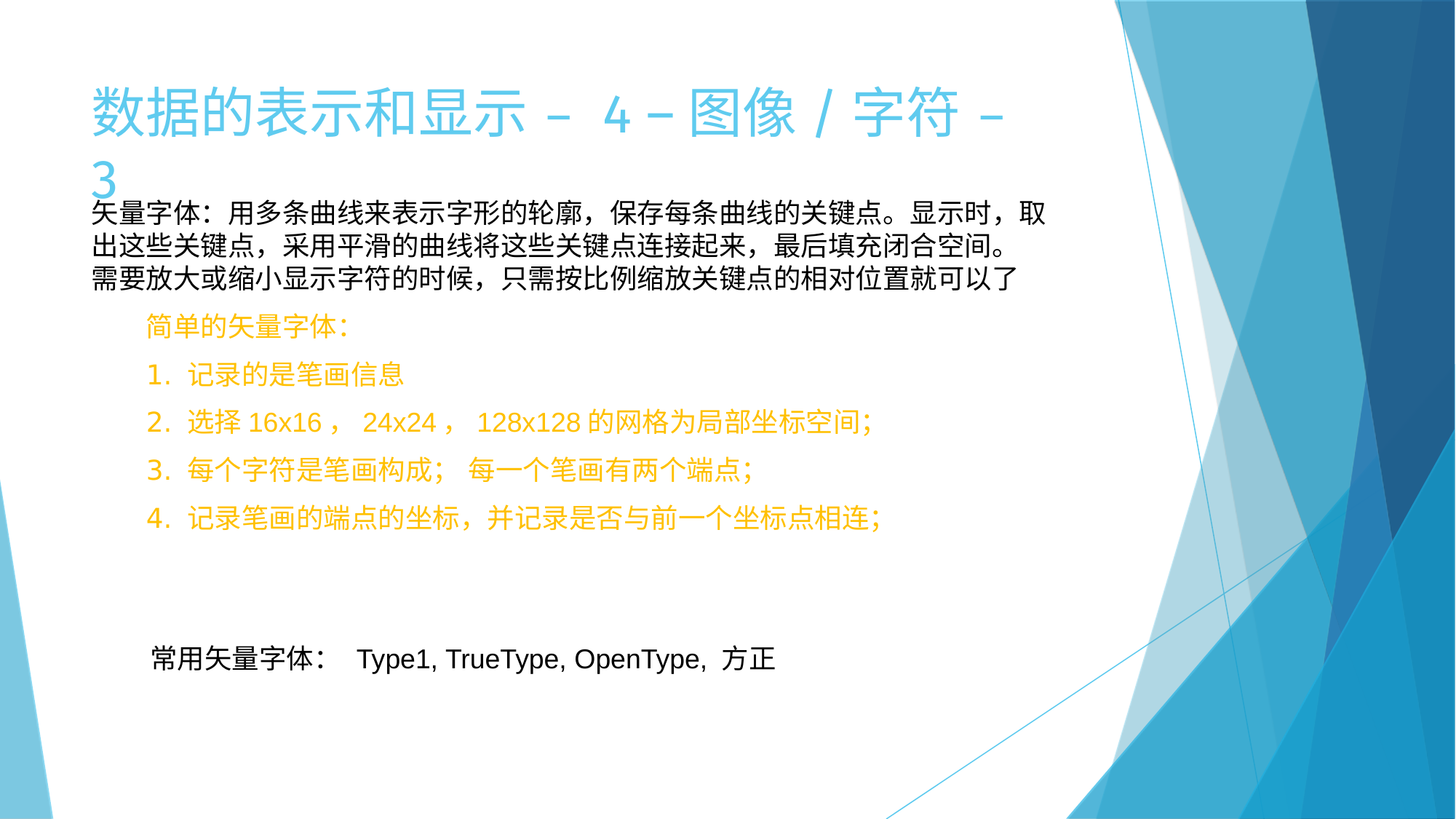

数据的表示和显示 – 4 –图像/字符 – 3
矢量字体：用多条曲线来表示字形的轮廓，保存每条曲线的关键点。显示时，取出这些关键点，采用平滑的曲线将这些关键点连接起来，最后填充闭合空间。
需要放大或缩小显示字符的时候，只需按比例缩放关键点的相对位置就可以了
简单的矢量字体：
记录的是笔画信息
选择16x16，24x24，128x128的网格为局部坐标空间；
每个字符是笔画构成； 每一个笔画有两个端点；
记录笔画的端点的坐标，并记录是否与前一个坐标点相连；

常用矢量字体： Type1, TrueType, OpenType, 方正